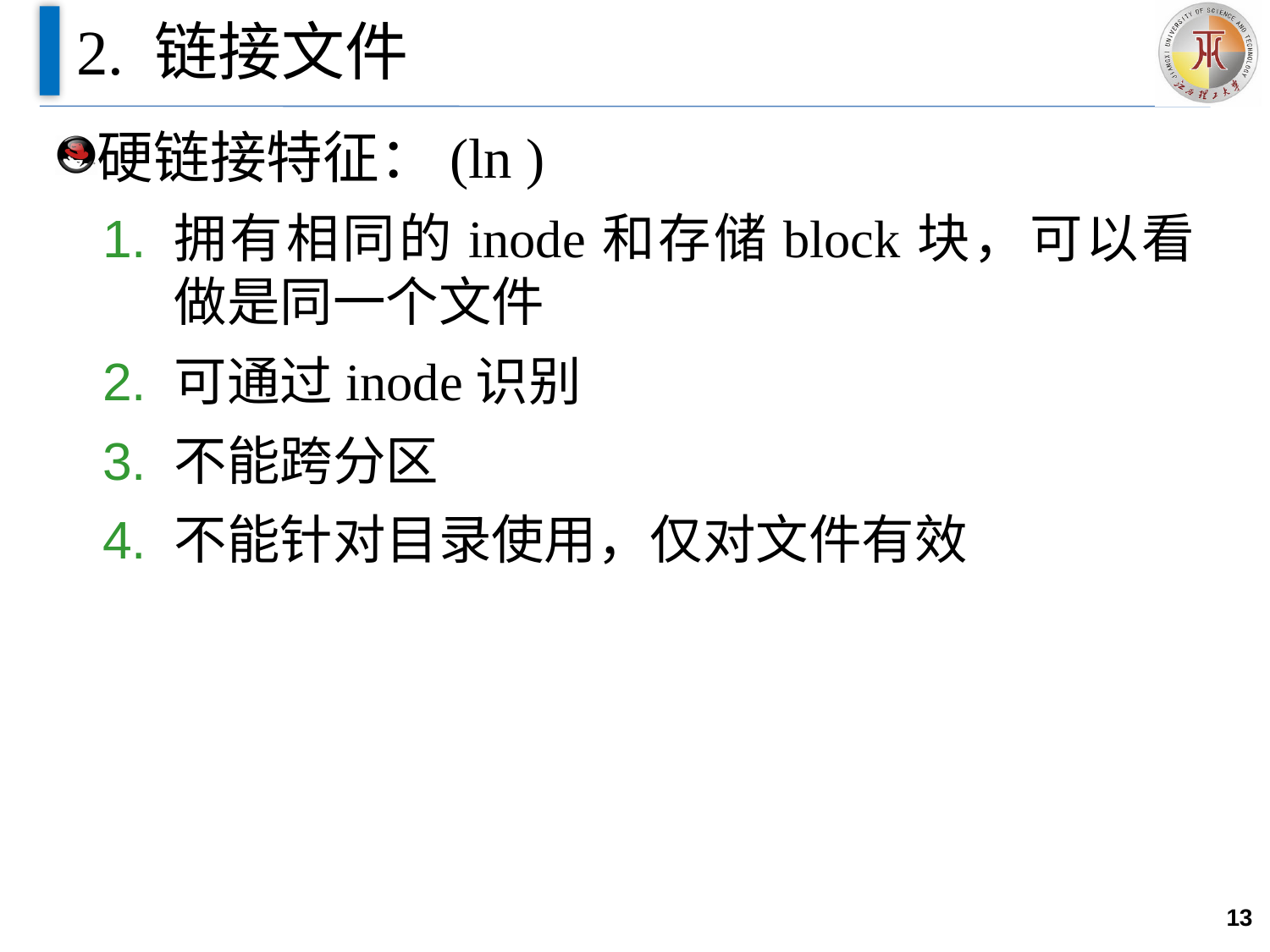

# 2. 链接文件
硬链接特征：(ln )
拥有相同的inode和存储block块，可以看做是同一个文件
可通过inode识别
不能跨分区
不能针对目录使用，仅对文件有效

13